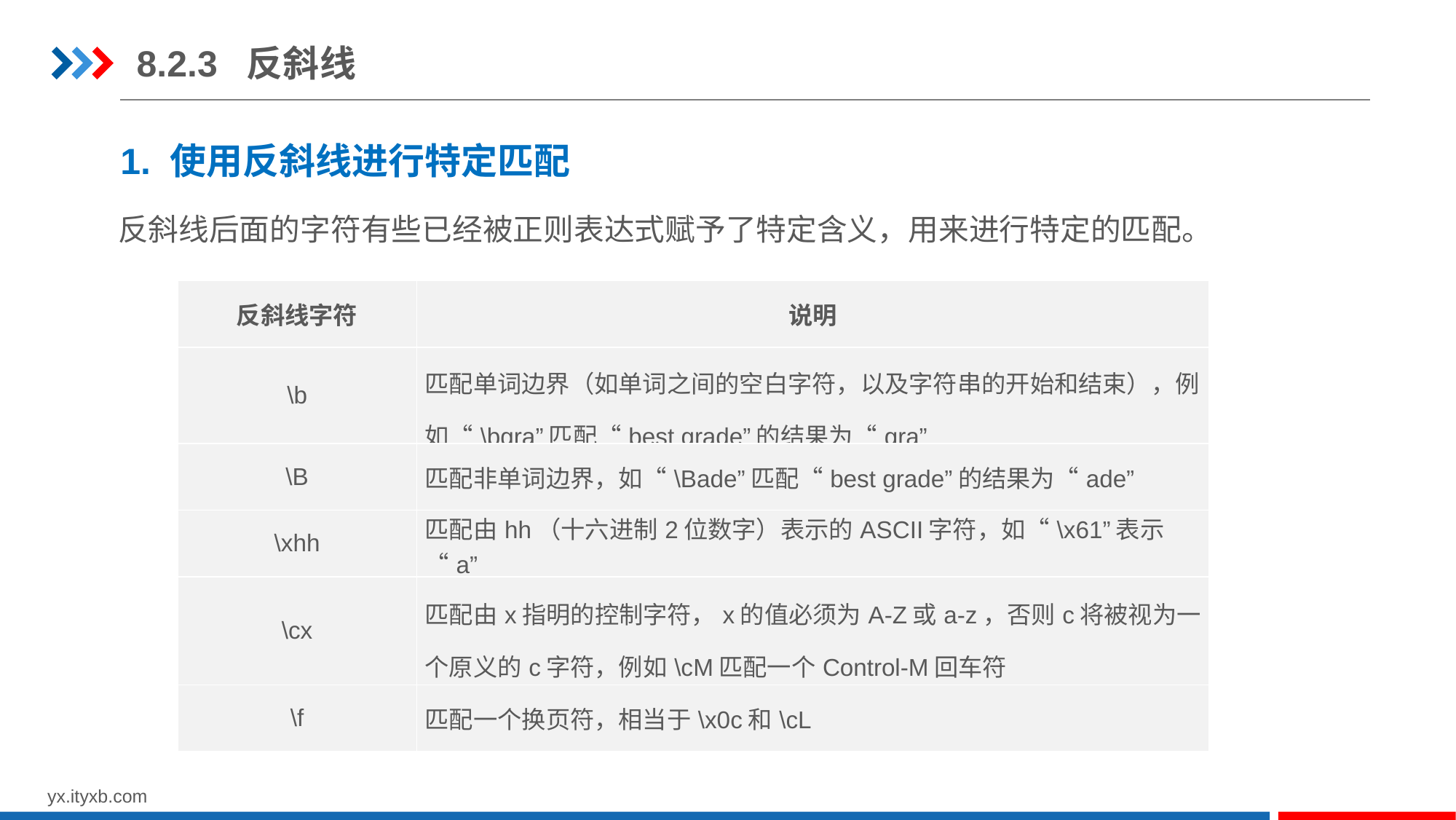

8.2.3  反斜线
1. 使用反斜线进行特定匹配

反斜线后面的字符有些已经被正则表达式赋予了特定含义，用来进行特定的匹配。
| 反斜线字符 | 说明 |
| --- | --- |
| \b | 匹配单词边界（如单词之间的空白字符，以及字符串的开始和结束），例如“\bgra”匹配“best grade”的结果为“gra” |
| \B | 匹配非单词边界，如“\Bade”匹配“best grade”的结果为“ade” |
| \xhh | 匹配由hh（十六进制2位数字）表示的ASCII字符，如“\x61”表示“a” |
| \cx | 匹配由x指明的控制字符，x的值必须为A-Z或a-z，否则c将被视为一个原义的c字符，例如\cM匹配一个Control-M回车符 |
| \f | 匹配一个换页符，相当于\x0c和\cL |